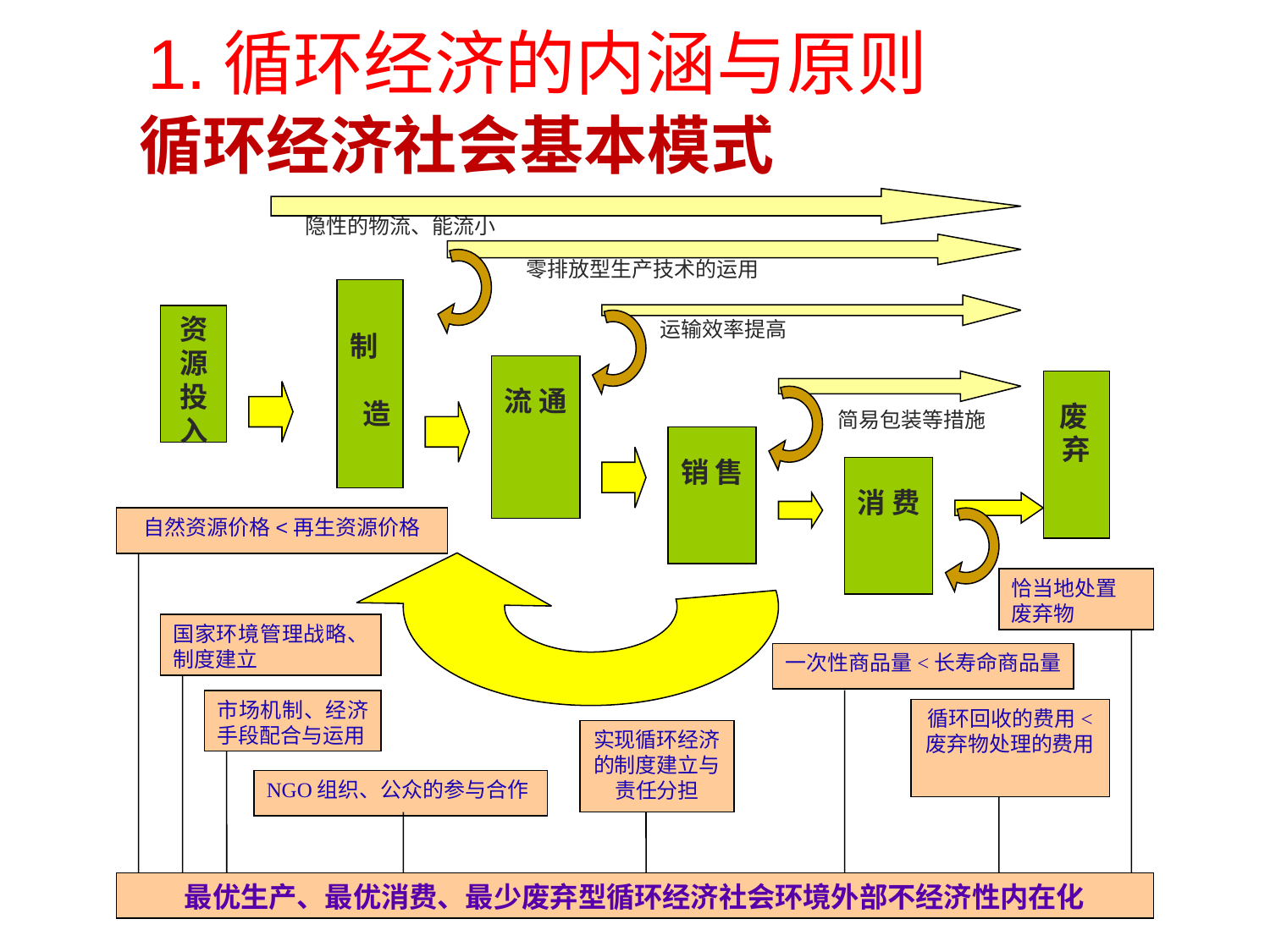

1.循环经济的内涵与原则
# 循环经济社会基本模式

制            造

资源投入

流 通

废
弃

销 售

消 费

自然资源价格<再生资源价格

恰当地处置
废弃物
国家环境管理战略、制度建立

一次性商品量<长寿命商品量

市场机制、经济手段配合与运用

实现循环经济的制度建立与
责任分担

NGO组织、公众的参与合作

最优生产、最优消费、最少废弃型循环经济社会环境外部不经济性内在化

隐性的物流、能流小

零排放型生产技术的运用
运输效率提高
简易包装等措施
循环回收的费用<
废弃物处理的费用